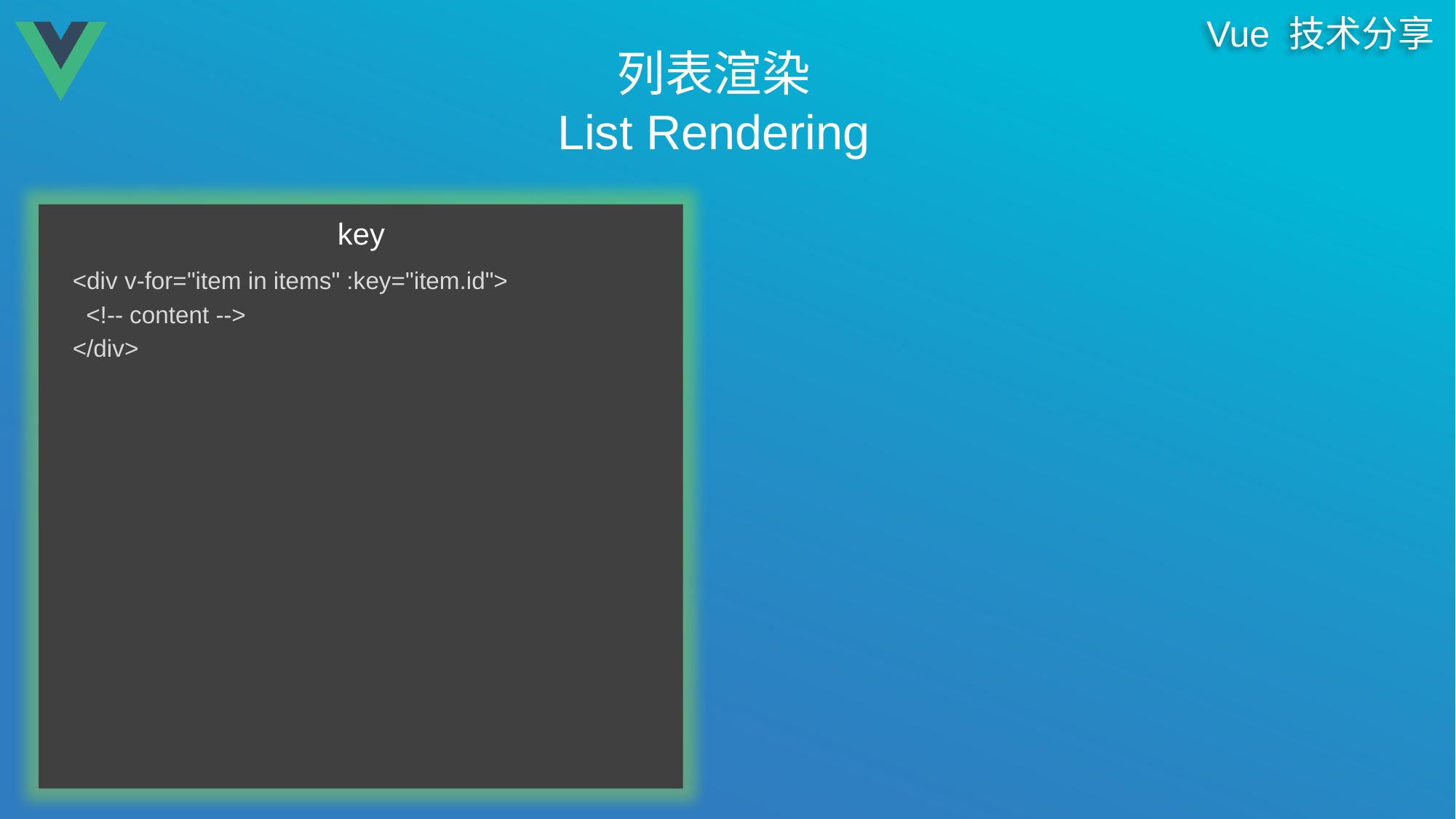

# 列表渲染 List Rendering

key
<div v-for="item in items" :key="item.id">
  <!-- content -->
</div>